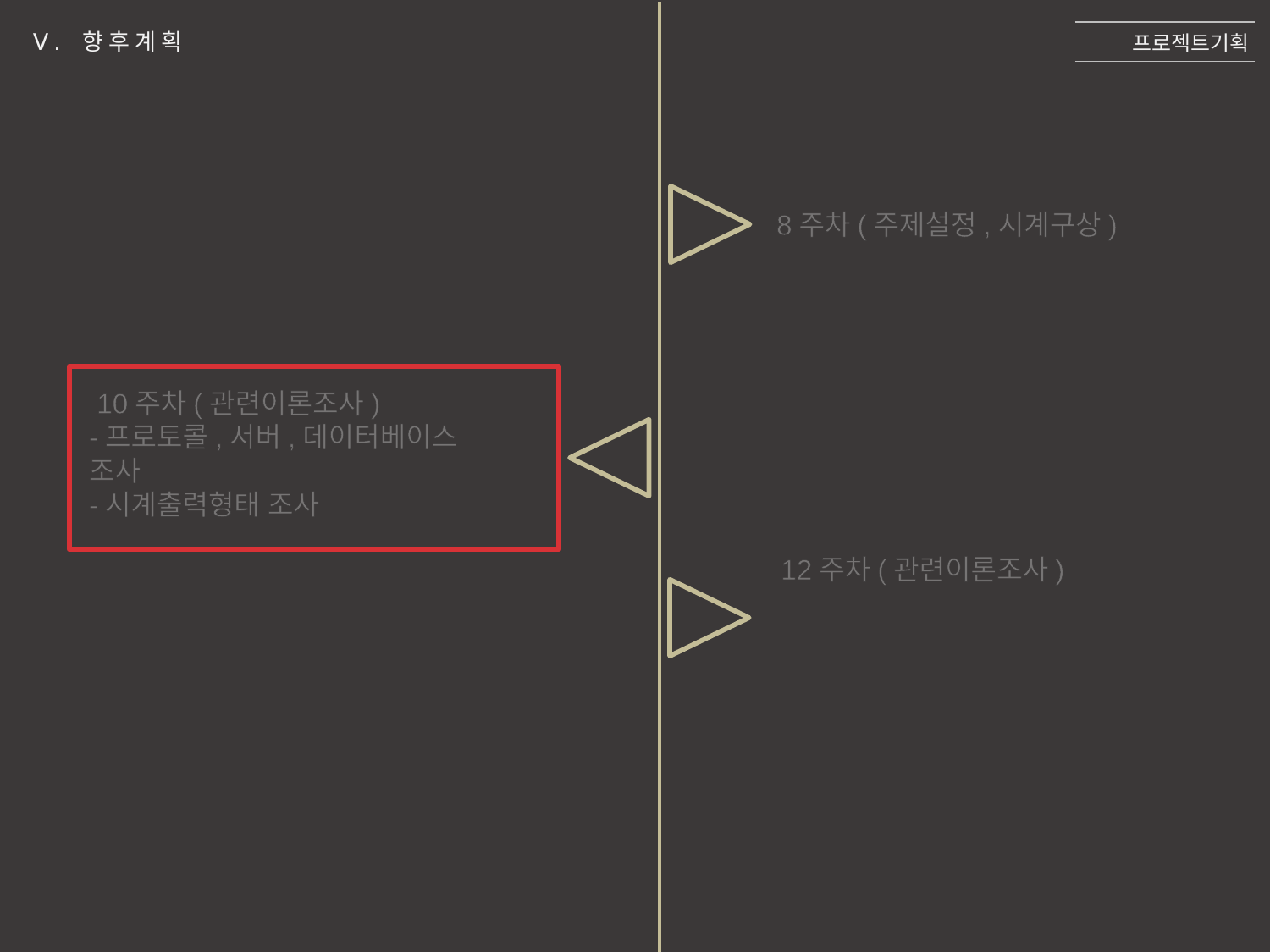

프로젝트기획
Ⅴ. 향후계획

 8주차(주제설정,시계구상)

 10주차(관련이론조사)
-프로토콜,서버,데이터베이스 조사
-시계출력형태 조사

 12주차(관련이론조사)